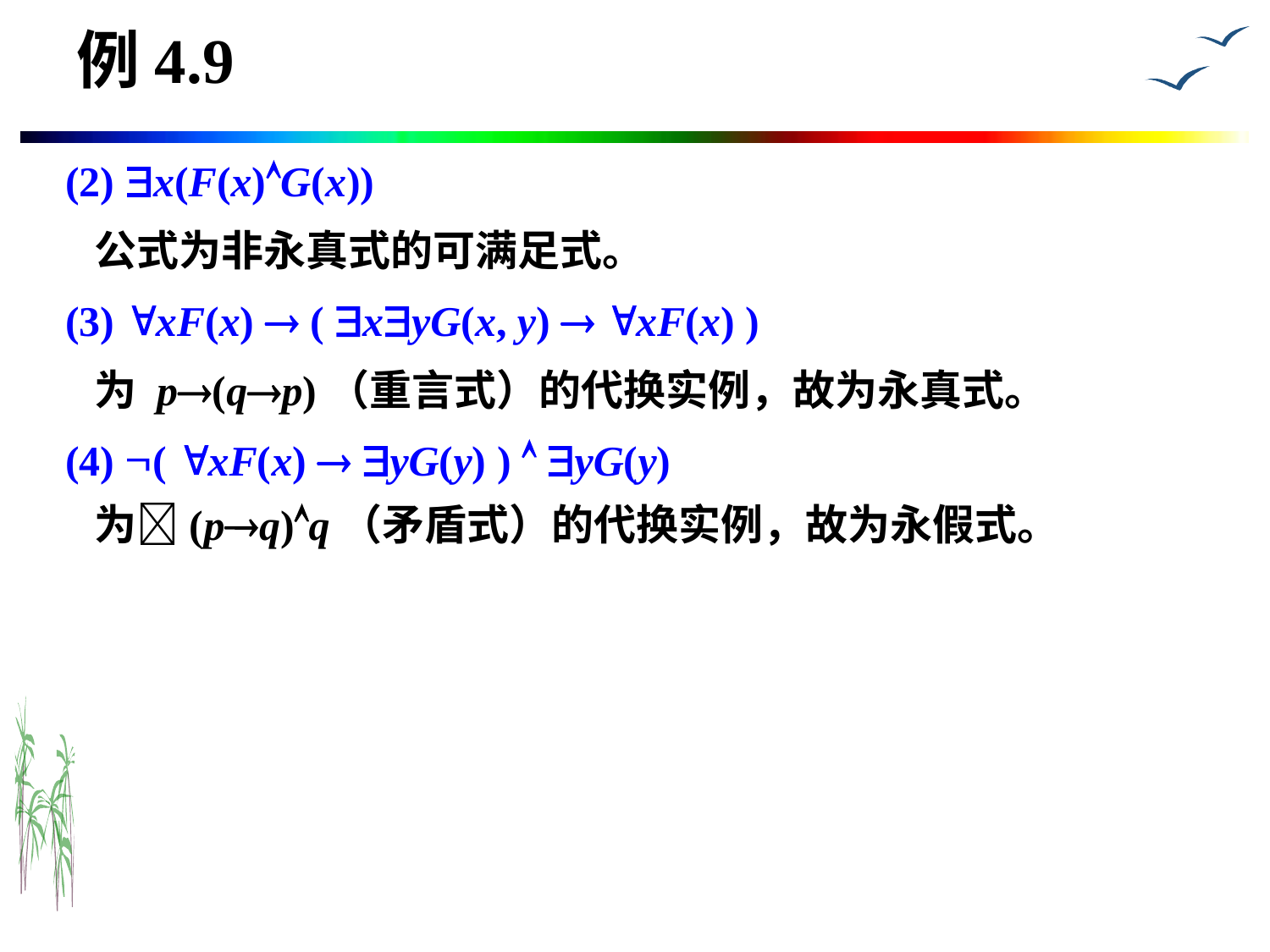

# 例4.9
(2) ∃x(F(x)∧G(x))
  公式为非永真式的可满足式。
(3) ∀xF(x) → ( ∃x∃yG(x, y) → ∀xF(x) )
  为 p→(q→p)（重言式）的代换实例，故为永真式。
(4) ¬( ∀xF(x) → ∃yG(y) ) ∧ ∃yG(y)
  为¬(p→q)∧q（矛盾式）的代换实例，故为永假式。